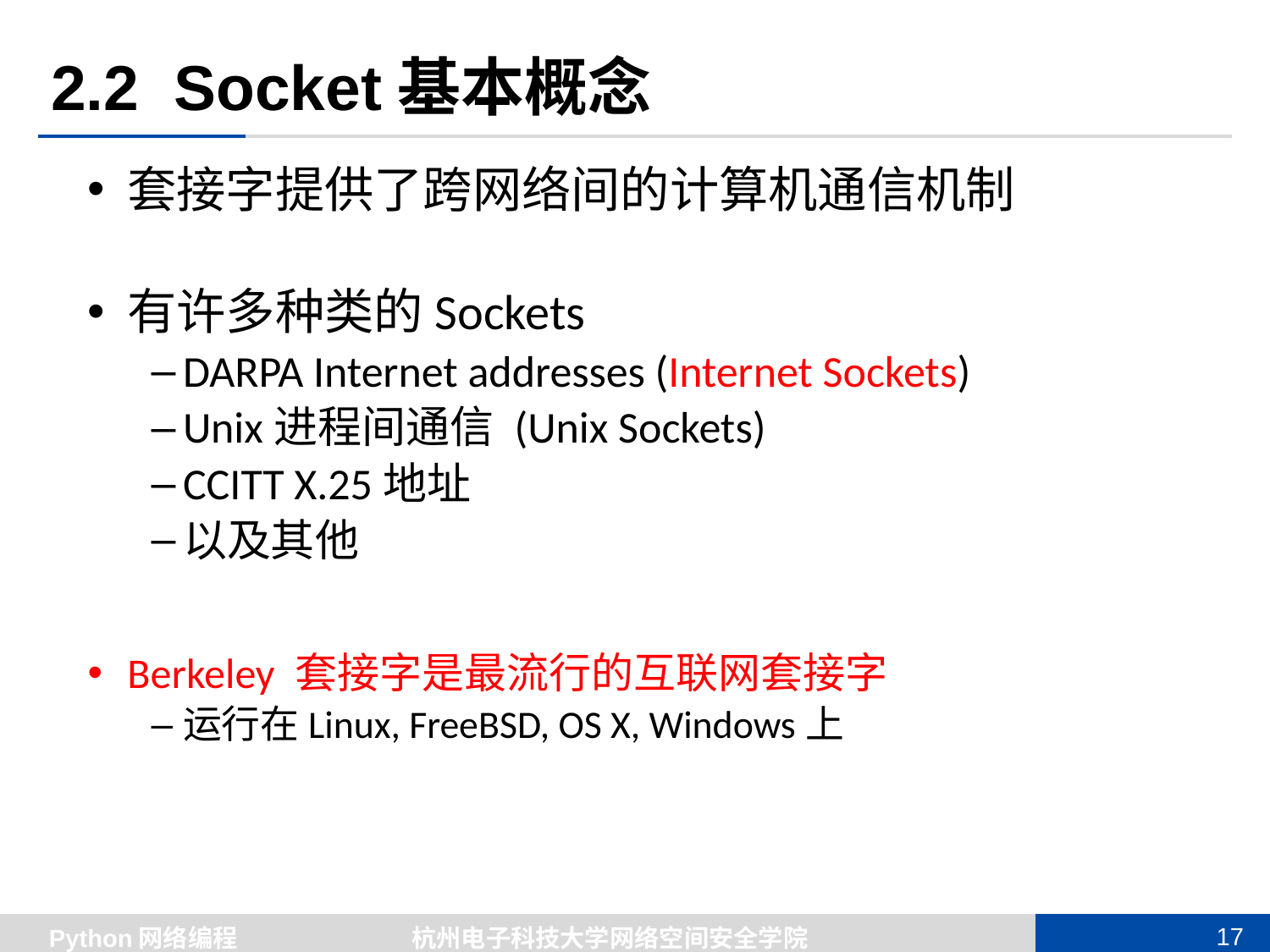

# 2.2  Socket基本概念
套接字提供了跨网络间的计算机通信机制
有许多种类的Sockets
DARPA Internet addresses (Internet Sockets)
Unix进程间通信 (Unix Sockets)
CCITT X.25地址
以及其他

Berkeley 套接字是最流行的互联网套接字
运行在Linux, FreeBSD, OS X, Windows上